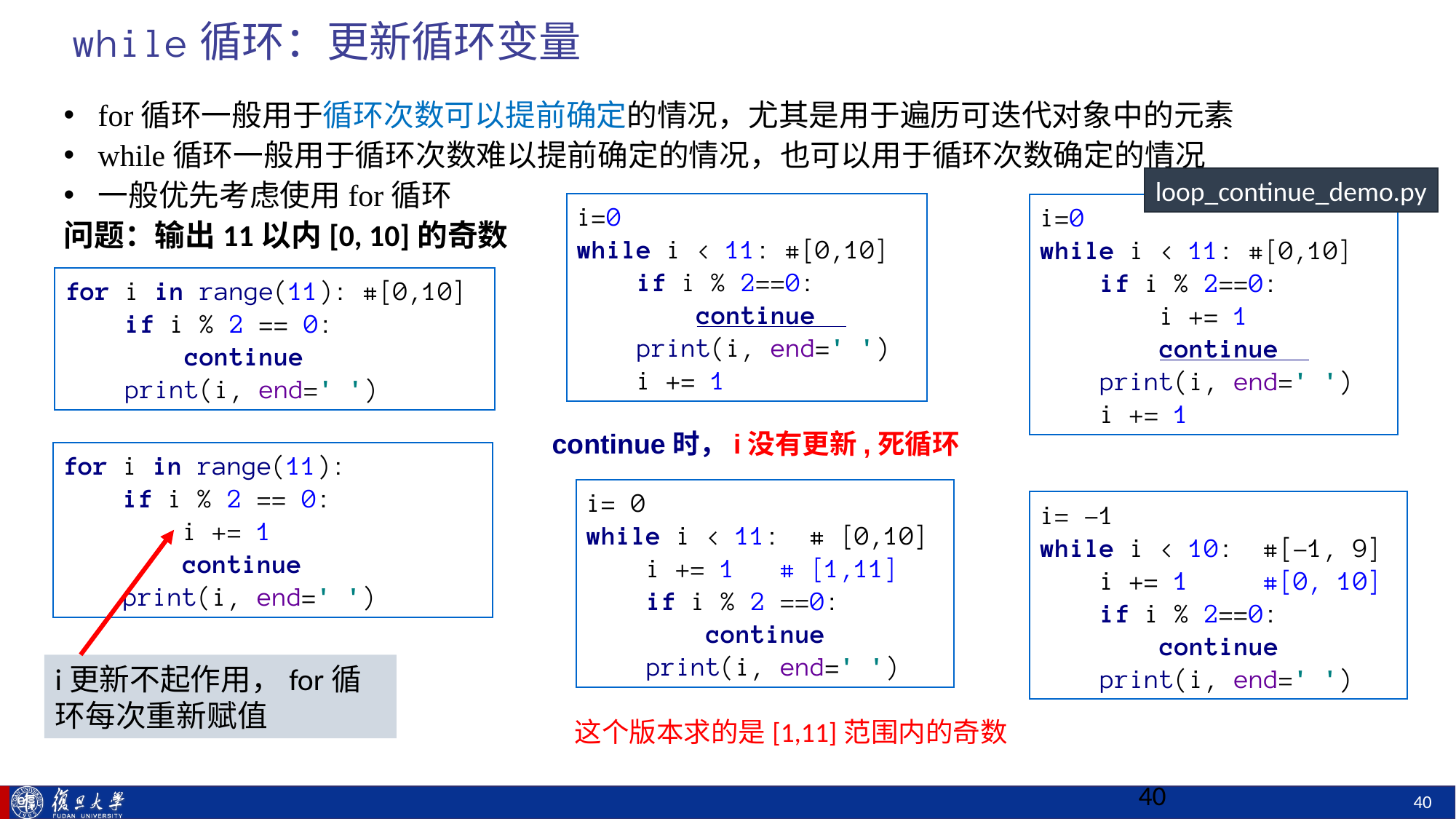

# while循环：更新循环变量
for循环一般用于循环次数可以提前确定的情况，尤其是用于遍历可迭代对象中的元素
while循环一般用于循环次数难以提前确定的情况，也可以用于循环次数确定的情况
一般优先考虑使用for循环
问题：输出11以内[0, 10]的奇数

loop_continue_demo.py
i=0
while i < 11: #[0,10]
    if i % 2==0:
        continue
    print(i, end=' ')
    i += 1
i=0
while i < 11: #[0,10]
    if i % 2==0:
        i += 1
        continue
    print(i, end=' ')
    i += 1
for i in range(11): #[0,10]
    if i % 2 == 0:
        continue
    print(i, end=' ')
continue时，i没有更新,死循环
for i in range(11):
    if i % 2 == 0:
        i += 1
        continue
    print(i, end=' ')
i= 0
while i < 11:  # [0,10]
    i += 1   # [1,11]
    if i % 2 ==0:
        continue
    print(i, end=' ')
i= -1
while i < 10:  #[-1, 9]
    i += 1     #[0, 10]
    if i % 2==0:
        continue
    print(i, end=' ')
i更新不起作用，for循环每次重新赋值
这个版本求的是[1,11]范围内的奇数
40